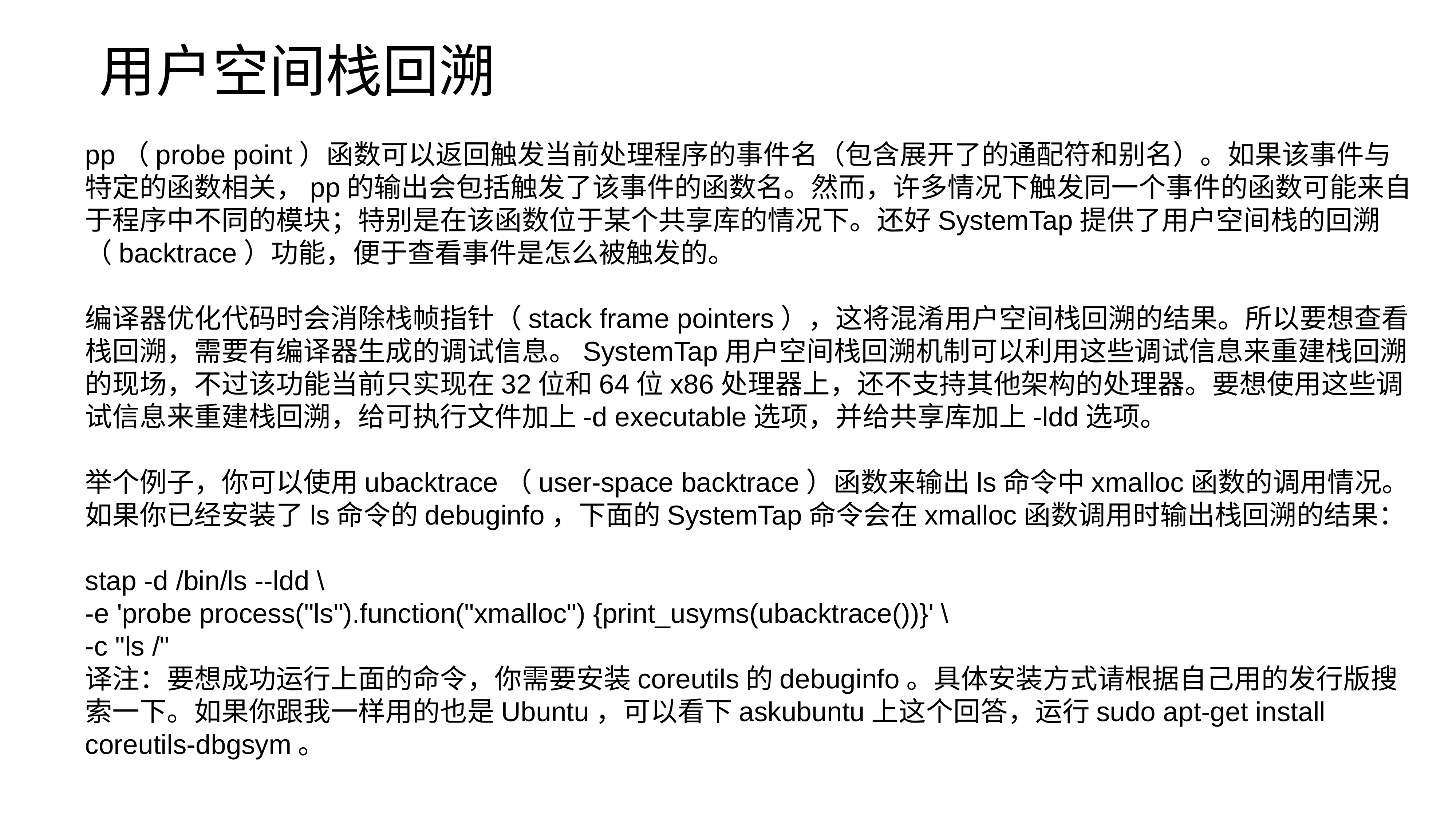

用户空间栈回溯
pp（probe point）函数可以返回触发当前处理程序的事件名（包含展开了的通配符和别名）。如果该事件与特定的函数相关，pp的输出会包括触发了该事件的函数名。然而，许多情况下触发同一个事件的函数可能来自于程序中不同的模块；特别是在该函数位于某个共享库的情况下。还好SystemTap提供了用户空间栈的回溯（backtrace）功能，便于查看事件是怎么被触发的。

编译器优化代码时会消除栈帧指针（stack frame pointers），这将混淆用户空间栈回溯的结果。所以要想查看栈回溯，需要有编译器生成的调试信息。SystemTap用户空间栈回溯机制可以利用这些调试信息来重建栈回溯的现场，不过该功能当前只实现在32位和64位x86处理器上，还不支持其他架构的处理器。要想使用这些调试信息来重建栈回溯，给可执行文件加上-d executable选项，并给共享库加上-ldd选项。

举个例子，你可以使用ubacktrace（user-space backtrace）函数来输出ls命令中xmalloc函数的调用情况。如果你已经安装了ls命令的debuginfo，下面的SystemTap命令会在xmalloc函数调用时输出栈回溯的结果：

stap -d /bin/ls --ldd \
-e 'probe process("ls").function("xmalloc") {print_usyms(ubacktrace())}' \
-c "ls /"
译注：要想成功运行上面的命令，你需要安装coreutils的debuginfo。具体安装方式请根据自己用的发行版搜索一下。如果你跟我一样用的也是Ubuntu，可以看下askubuntu上这个回答，运行sudo apt-get install coreutils-dbgsym。